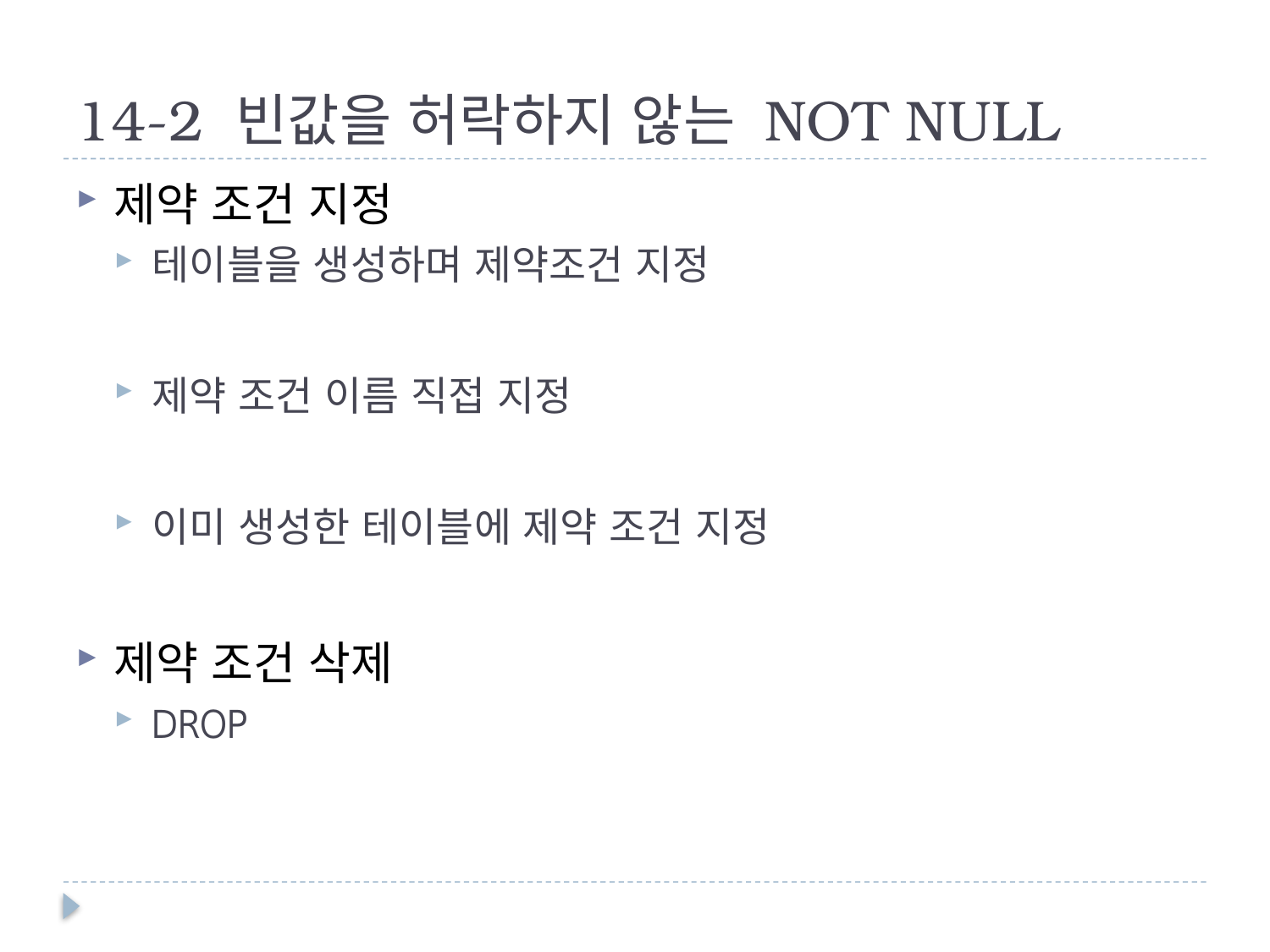

# 14-2 빈값을 허락하지 않는 NOT NULL
제약 조건 지정
테이블을 생성하며 제약조건 지정

제약 조건 이름 직접 지정

이미 생성한 테이블에 제약 조건 지정

제약 조건 삭제
DROP